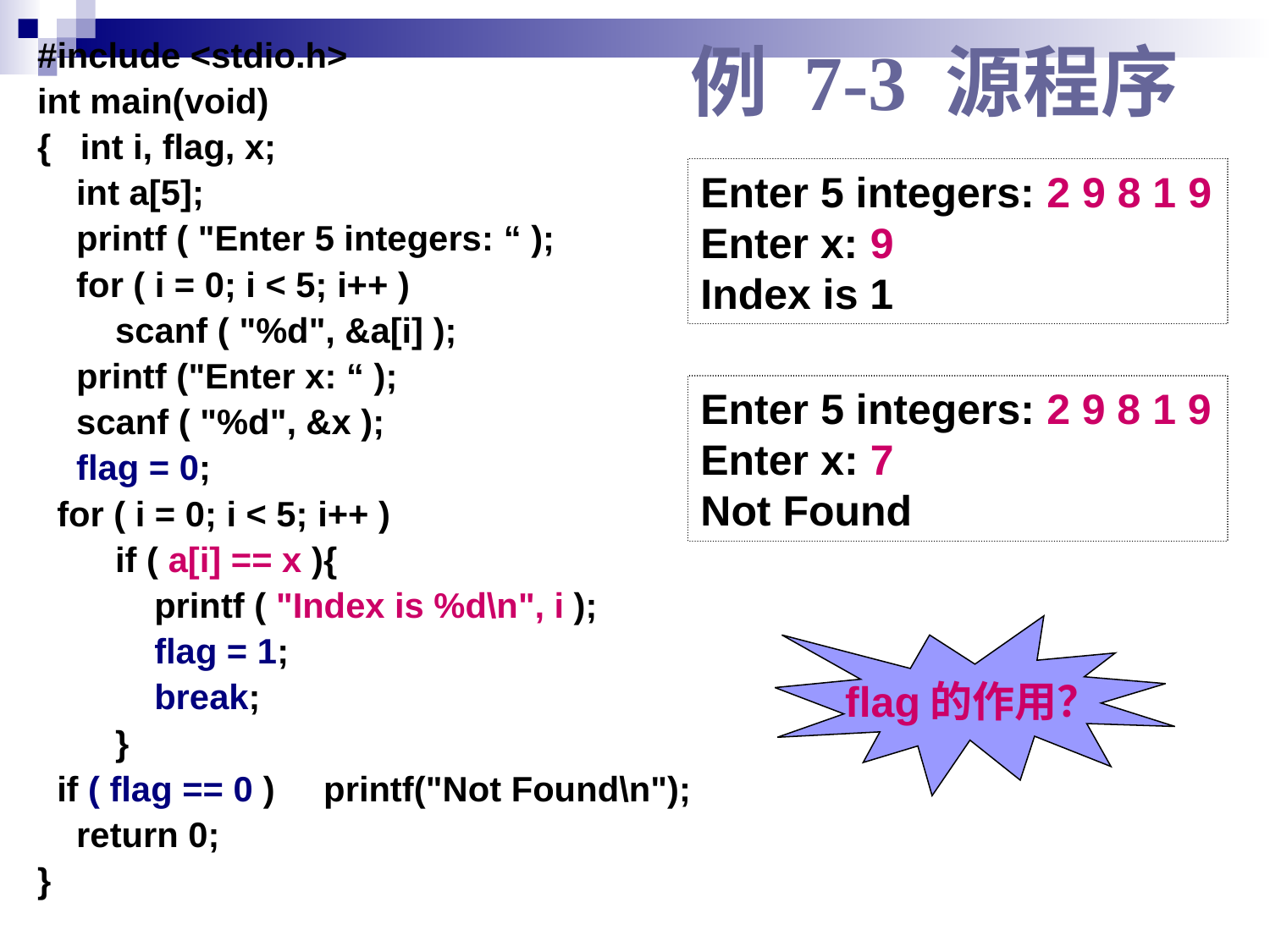

# 例 7-3 源程序
#include <stdio.h>
int main(void)
{   int i, flag, x;
    int a[5];
    printf ( "Enter 5 integers: “ );
    for ( i = 0; i < 5; i++ )
        scanf ( "%d", &a[i] );
    printf ("Enter x: “ );
    scanf ( "%d", &x );
    flag = 0;
  for ( i = 0; i < 5; i++ )
        if ( a[i] == x ){
            printf ( "Index is %d\n", i );
            flag = 1;
            break;
        }
  if ( flag == 0 )     printf("Not Found\n");
    return 0;
}
Enter 5 integers: 2 9 8 1 9
Enter x: 9
Index is 1
Enter 5 integers: 2 9 8 1 9
Enter x: 7
Not Found
flag的作用？